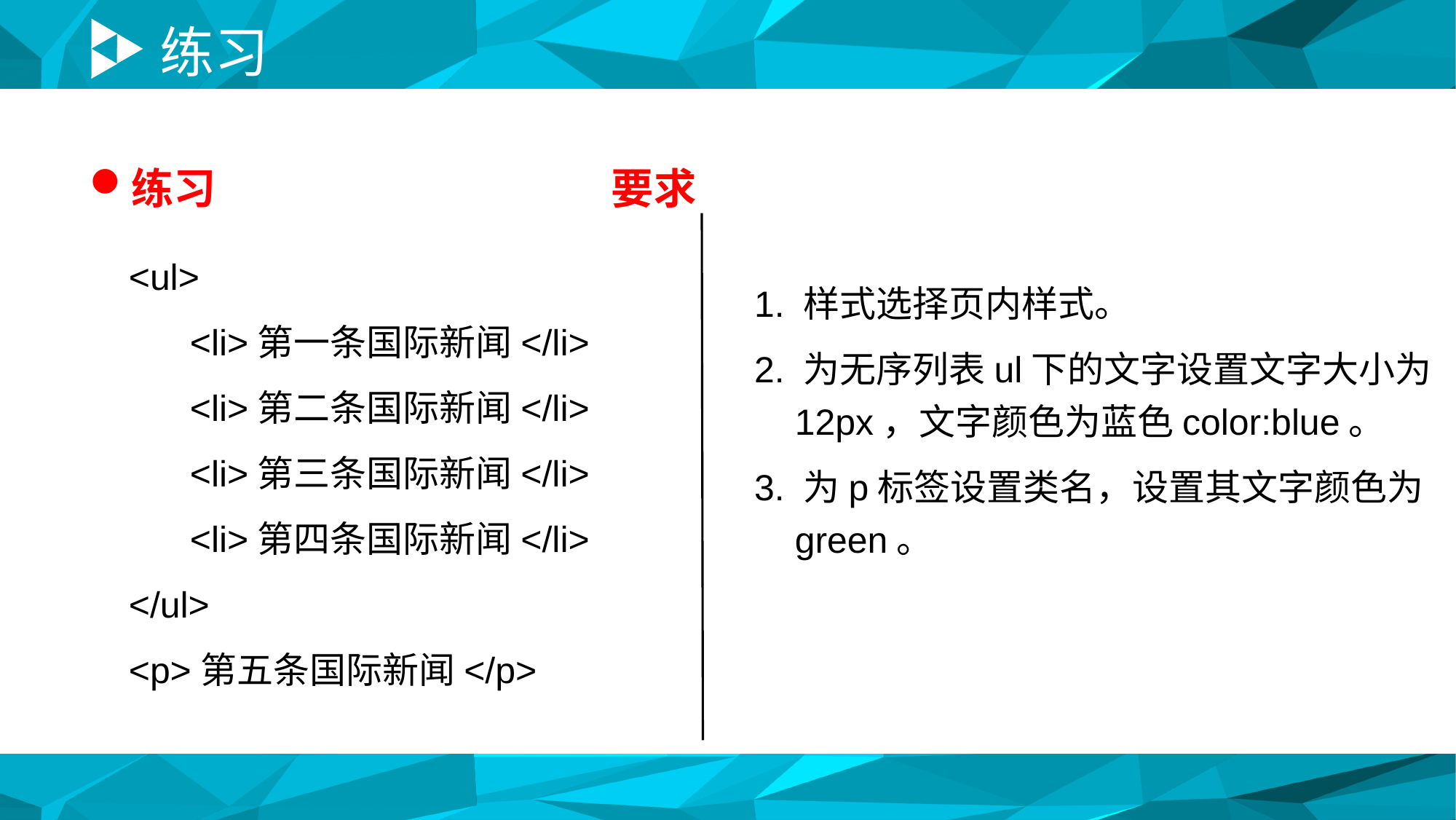

# 练习
练习                                         要求
<ul>
      <li>第一条国际新闻</li>
      <li>第二条国际新闻</li>
      <li>第三条国际新闻</li>
      <li>第四条国际新闻</li>
</ul>
<p>第五条国际新闻</p>

1. 样式选择页内样式。
2. 为无序列表ul下的文字设置文字大小为
    12px，文字颜色为蓝色color:blue。
3. 为p标签设置类名，设置其文字颜色为
    green。